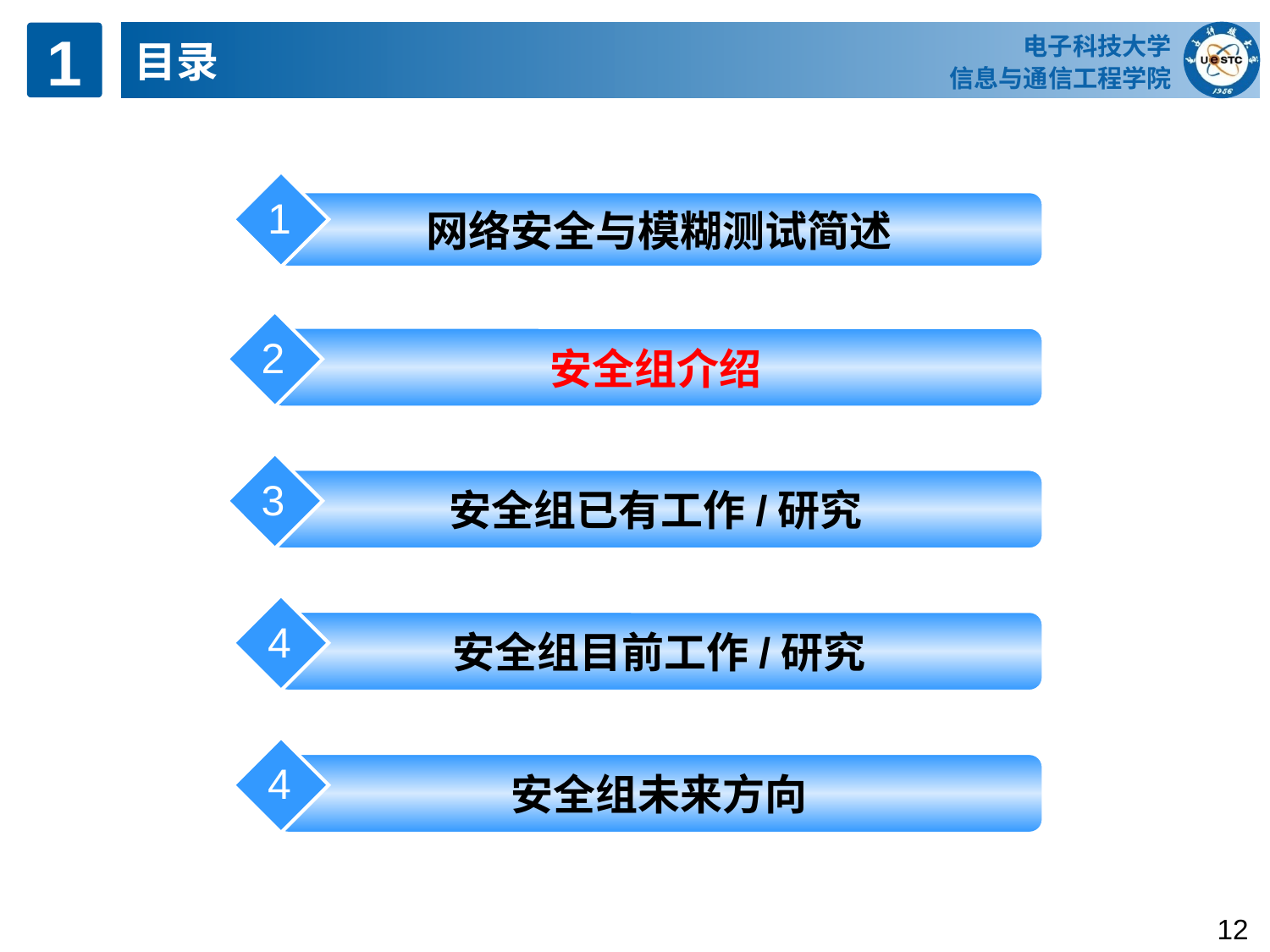

电子科技大学
信息与通信工程学院

1
目录

1
网络安全与模糊测试简述

2
安全组介绍

3
安全组已有工作/研究

4
安全组目前工作/研究

4
安全组未来方向